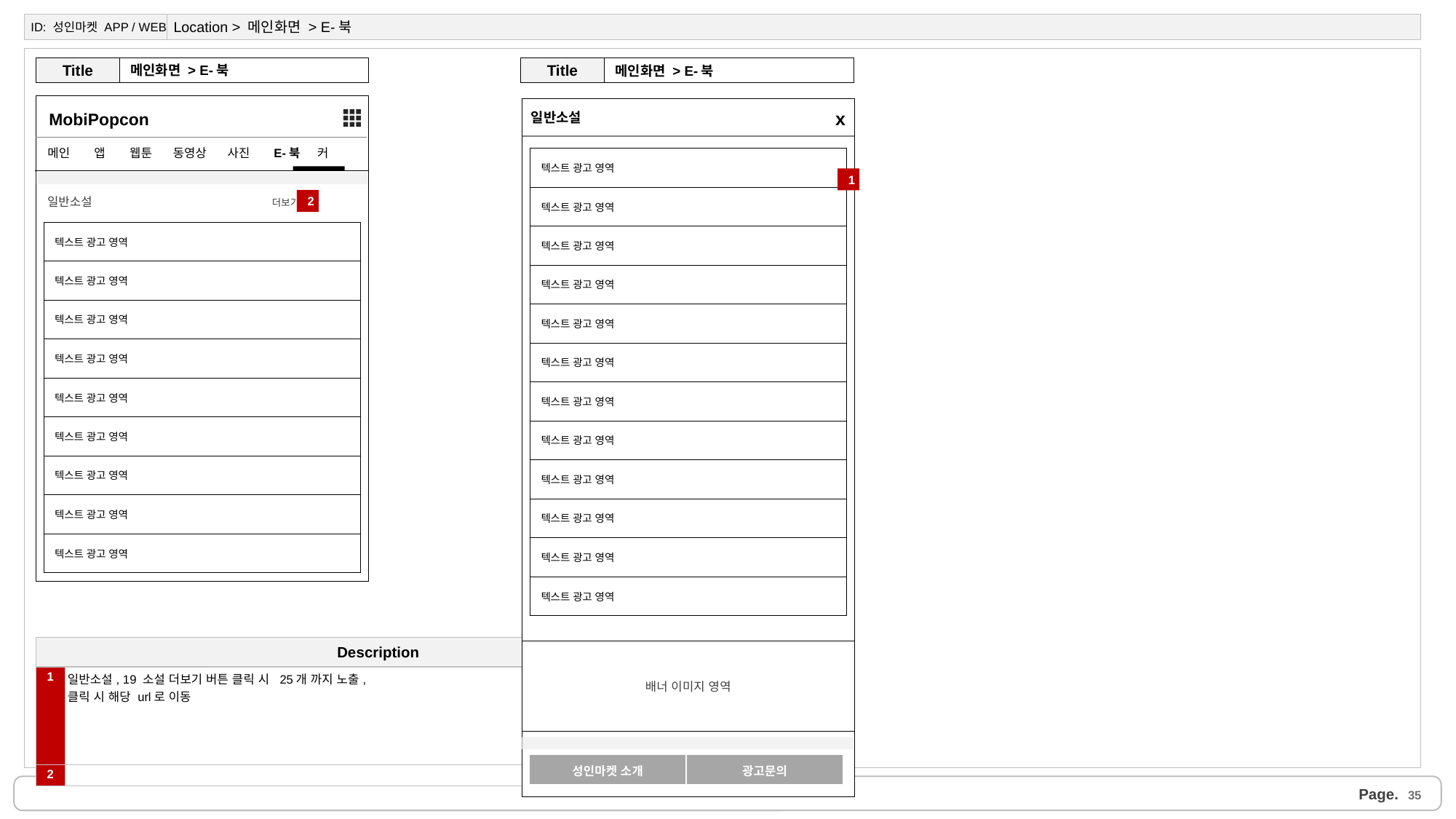

ID: 성인마켓 APP / WEB
Location > 메인화면 > E-북
메인화면 > E-북
Title
메인화면 > E-북
Title
|  |
| --- |
|  |
| --- |
일반소설
 MobiPopcon

메인       앱       웹툰      동영상      사진      E-북     커

x
| 텍스트 광고 영역 |
| --- |
| 텍스트 광고 영역 |
| 텍스트 광고 영역 |
| 텍스트 광고 영역 |
| 텍스트 광고 영역 |
| 텍스트 광고 영역 |
| 텍스트 광고 영역 |
| 텍스트 광고 영역 |
| 텍스트 광고 영역 |
| 텍스트 광고 영역 |
| 텍스트 광고 영역 |
| 텍스트 광고 영역 |
1
일반소설                                                    더보기 >
2
| 텍스트 광고 영역 |
| --- |
| 텍스트 광고 영역 |
| 텍스트 광고 영역 |
| 텍스트 광고 영역 |
| 텍스트 광고 영역 |
| 텍스트 광고 영역 |
| 텍스트 광고 영역 |
| 텍스트 광고 영역 |
| 텍스트 광고 영역 |
Description

배너 이미지 영역
| 1 | 일반소설, 19 소설 더보기 버튼 클릭 시 25개 까지 노출, 클릭 시 해당 url로 이동 |
| --- | --- |
| 2 |  |

| 성인마켓 소개 | 광고문의 |
| --- | --- |
35